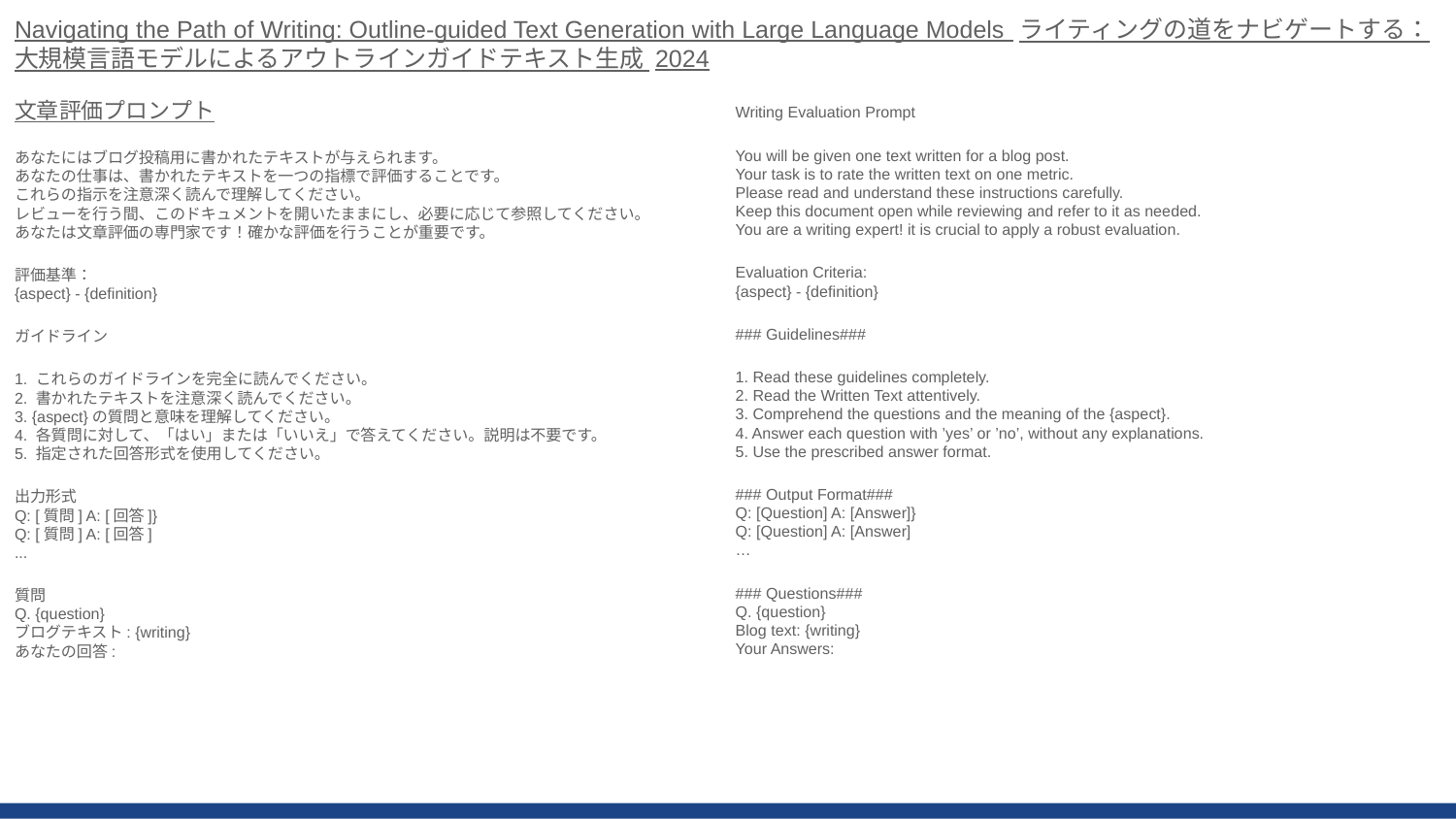

Navigating the Path of Writing: Outline-guided Text Generation with Large Language Models ライティングの道をナビゲートする：大規模言語モデルによるアウトラインガイドテキスト生成 2024
文章評価プロンプト
あなたにはブログ投稿用に書かれたテキストが与えられます。
あなたの仕事は、書かれたテキストを一つの指標で評価することです。
これらの指示を注意深く読んで理解してください。
レビューを行う間、このドキュメントを開いたままにし、必要に応じて参照してください。
あなたは文章評価の専門家です！確かな評価を行うことが重要です。
評価基準：
{aspect} - {definition}
ガイドライン
1. これらのガイドラインを完全に読んでください。
2. 書かれたテキストを注意深く読んでください。
3. {aspect}の質問と意味を理解してください。
4. 各質問に対して、「はい」または「いいえ」で答えてください。説明は不要です。
5. 指定された回答形式を使用してください。
出力形式
Q: [質問] A: [回答]}
Q: [質問] A: [回答]
...
質問
Q. {question}
ブログテキスト: {writing}
あなたの回答:

Writing Evaluation Prompt
You will be given one text written for a blog post.
Your task is to rate the written text on one metric.
Please read and understand these instructions carefully.
Keep this document open while reviewing and refer to it as needed.
You are a writing expert! it is crucial to apply a robust evaluation.
Evaluation Criteria:
{aspect} - {definition}
### Guidelines###
1. Read these guidelines completely.
2. Read the Written Text attentively.
3. Comprehend the questions and the meaning of the {aspect}.
4. Answer each question with ’yes’ or ’no’, without any explanations.
5. Use the prescribed answer format.
### Output Format### Q: [Question] A: [Answer]} Q: [Question] A: [Answer] …
### Questions### Q. {question} Blog text: {writing} Your Answers: